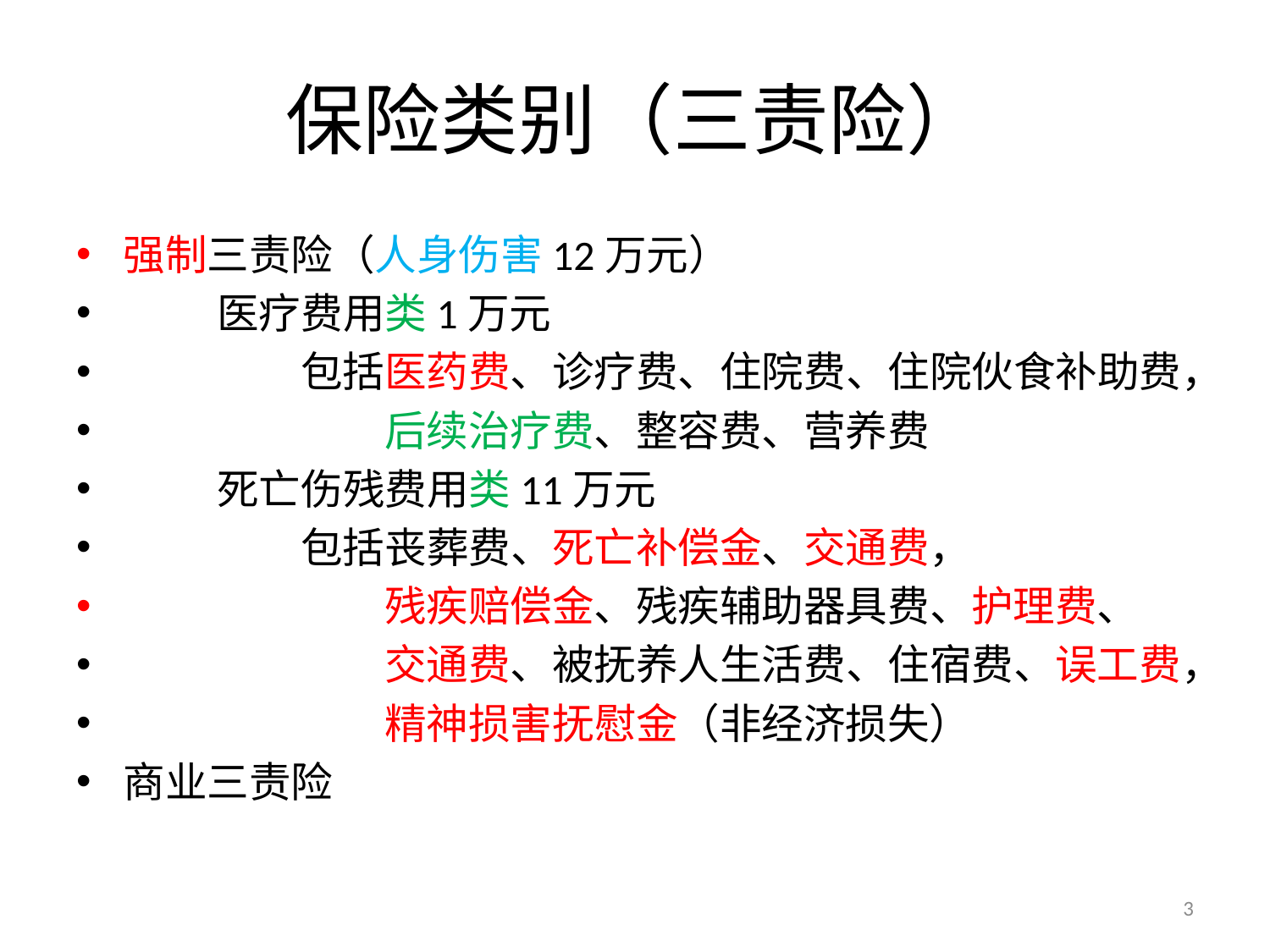

# 保险类别（三责险）
强制三责险（人身伤害12万元）
         医疗费用类1万元
                  包括医药费、诊疗费、住院费、住院伙食补助费，
                           后续治疗费、整容费、营养费
         死亡伤残费用类11万元
                  包括丧葬费、死亡补偿金、交通费，
                           残疾赔偿金、残疾辅助器具费、护理费、
                           交通费、被抚养人生活费、住宿费、误工费，
                           精神损害抚慰金（非经济损失）
商业三责险

3